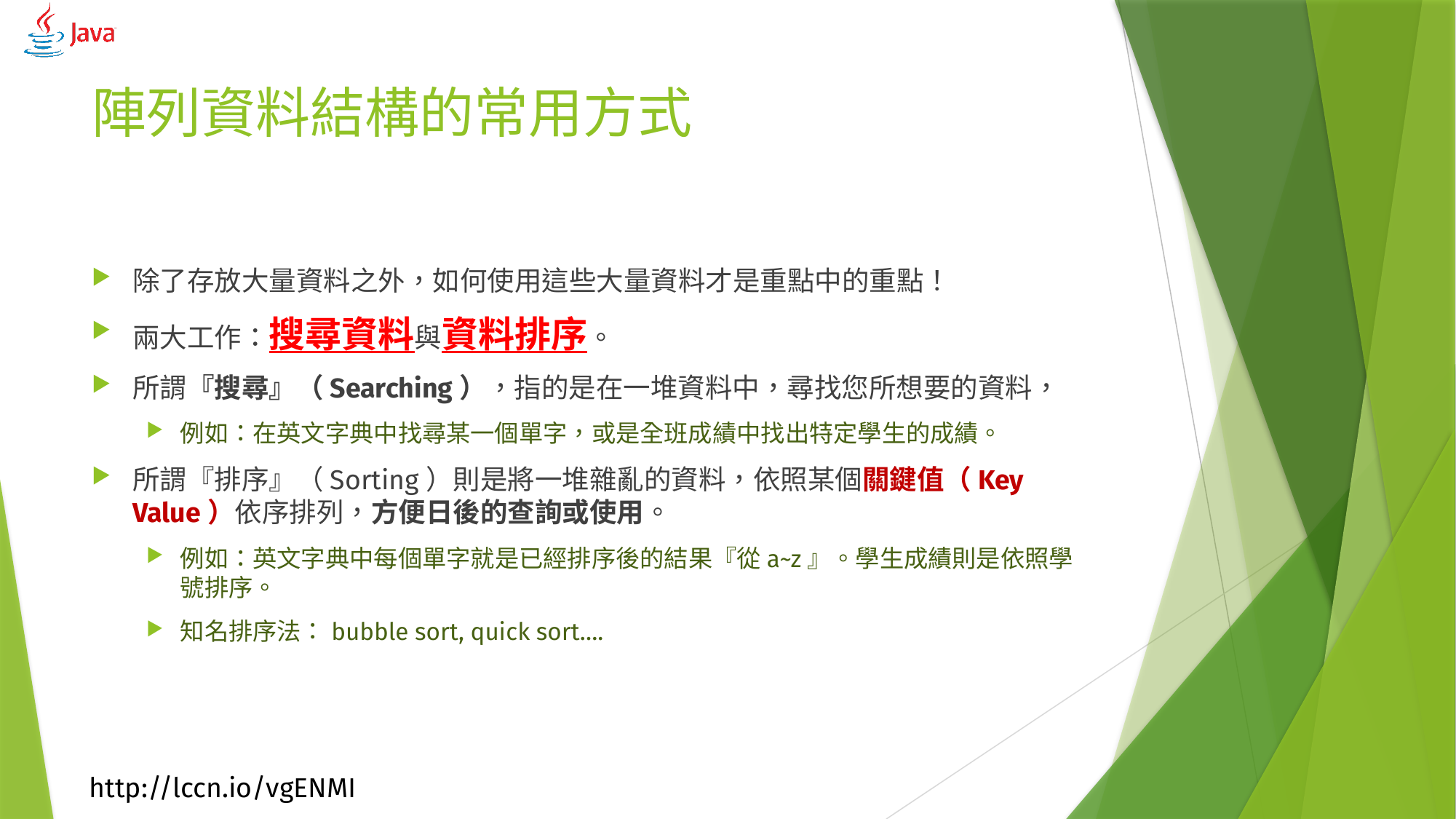

# 陣列資料結構的常用方式
除了存放大量資料之外，如何使用這些大量資料才是重點中的重點！
兩大工作：搜尋資料與資料排序。
所謂『搜尋』（Searching），指的是在一堆資料中，尋找您所想要的資料，
例如：在英文字典中找尋某一個單字，或是全班成績中找出特定學生的成績。
所謂『排序』（Sorting）則是將一堆雜亂的資料，依照某個關鍵值（Key Value）依序排列，方便日後的查詢或使用。
例如：英文字典中每個單字就是已經排序後的結果『從a~z』。學生成績則是依照學號排序。
知名排序法：bubble sort, quick sort….